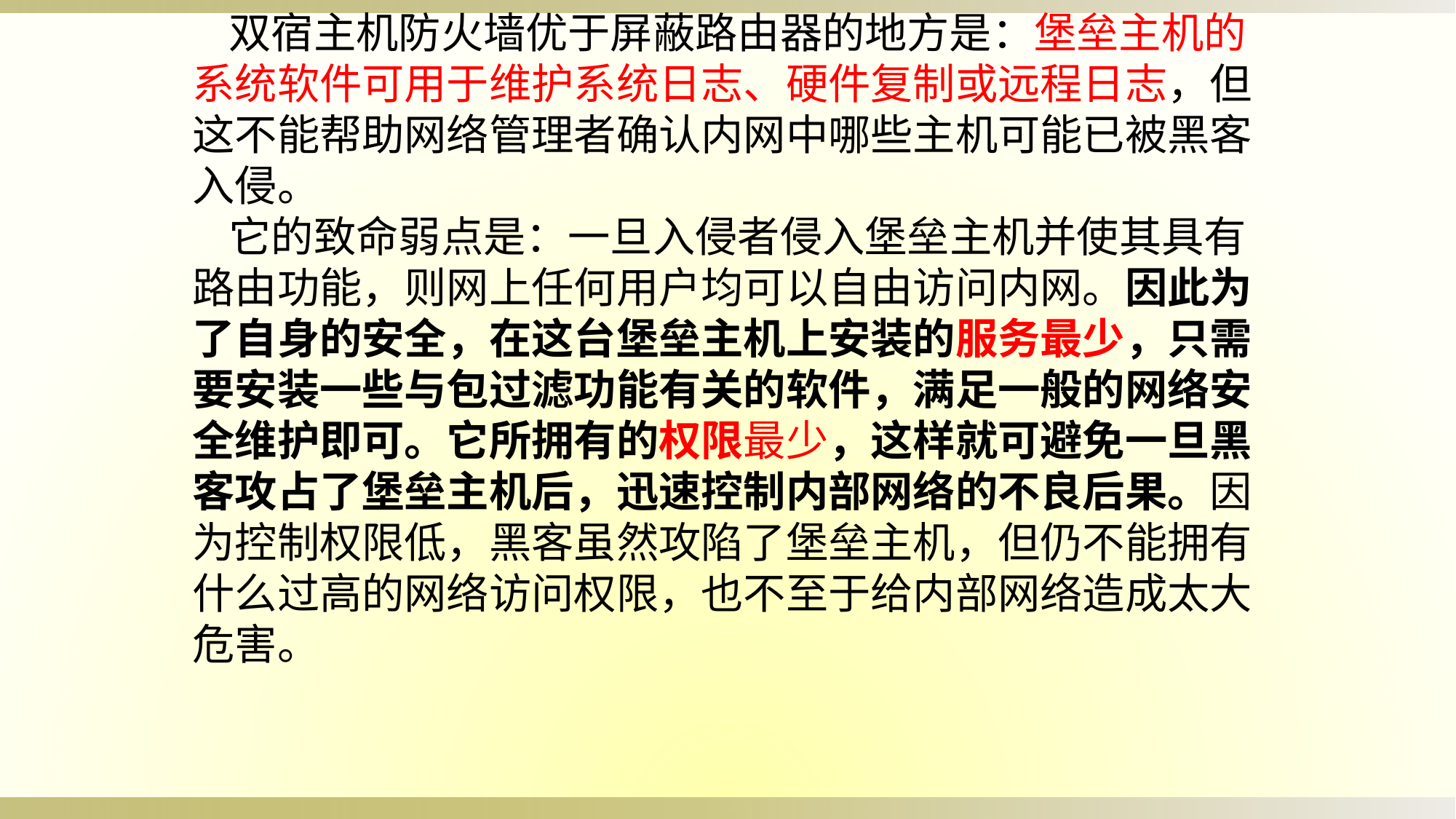

双宿主机防火墙优于屏蔽路由器的地方是：堡垒主机的系统软件可用于维护系统日志、硬件复制或远程日志，但这不能帮助网络管理者确认内网中哪些主机可能已被黑客入侵。
它的致命弱点是：一旦入侵者侵入堡垒主机并使其具有路由功能，则网上任何用户均可以自由访问内网。因此为了自身的安全，在这台堡垒主机上安装的服务最少，只需要安装一些与包过滤功能有关的软件，满足一般的网络安全维护即可。它所拥有的权限最少，这样就可避免一旦黑客攻占了堡垒主机后，迅速控制内部网络的不良后果。因为控制权限低，黑客虽然攻陷了堡垒主机，但仍不能拥有什么过高的网络访问权限，也不至于给内部网络造成太大危害。